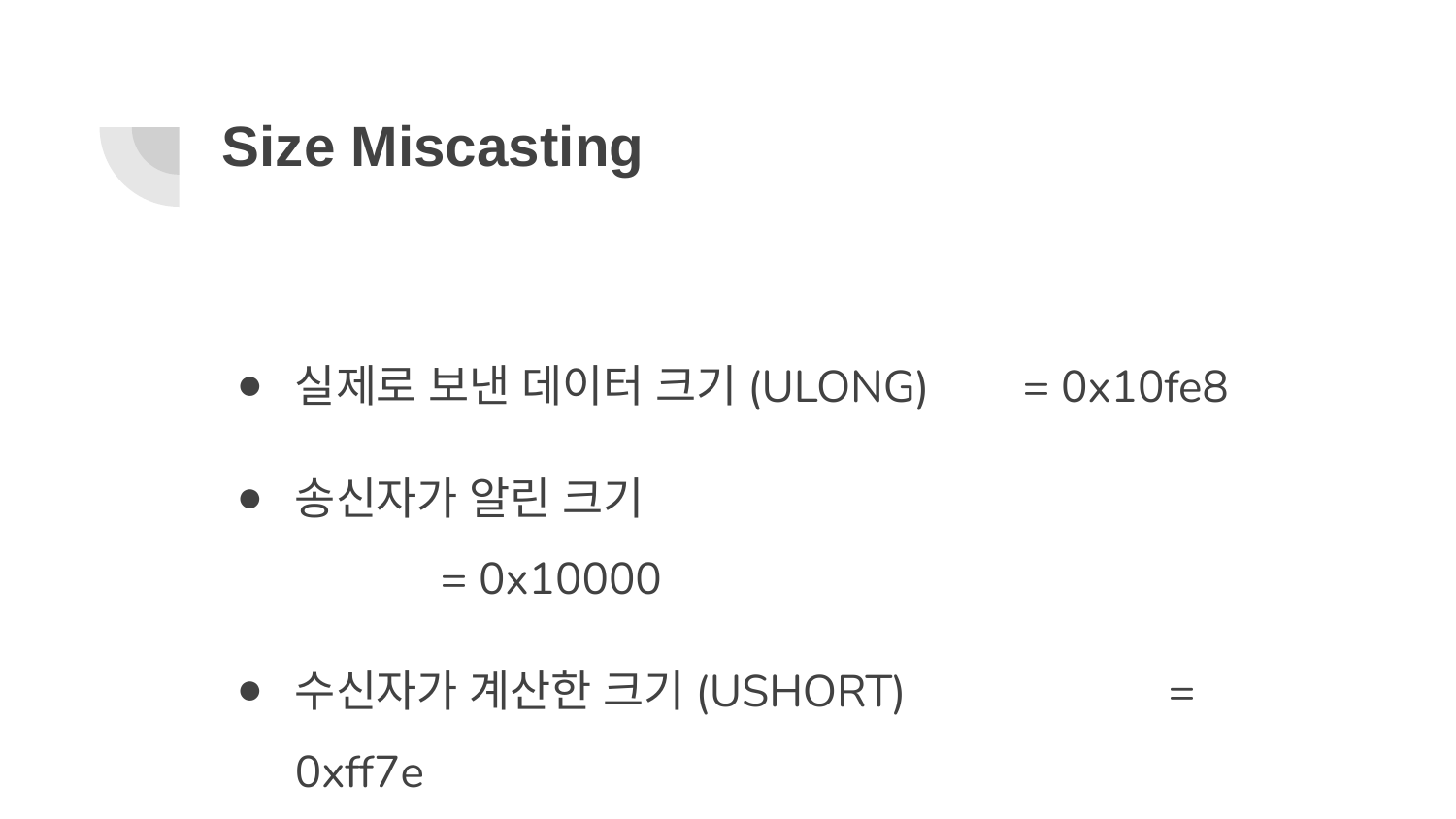

# Size Miscasting
실제로 보낸 데이터 크기(ULONG)	= 0x10fe8
송신자가 알린 크기					= 0x10000
수신자가 계산한 크기(USHORT)		= 0xff7e